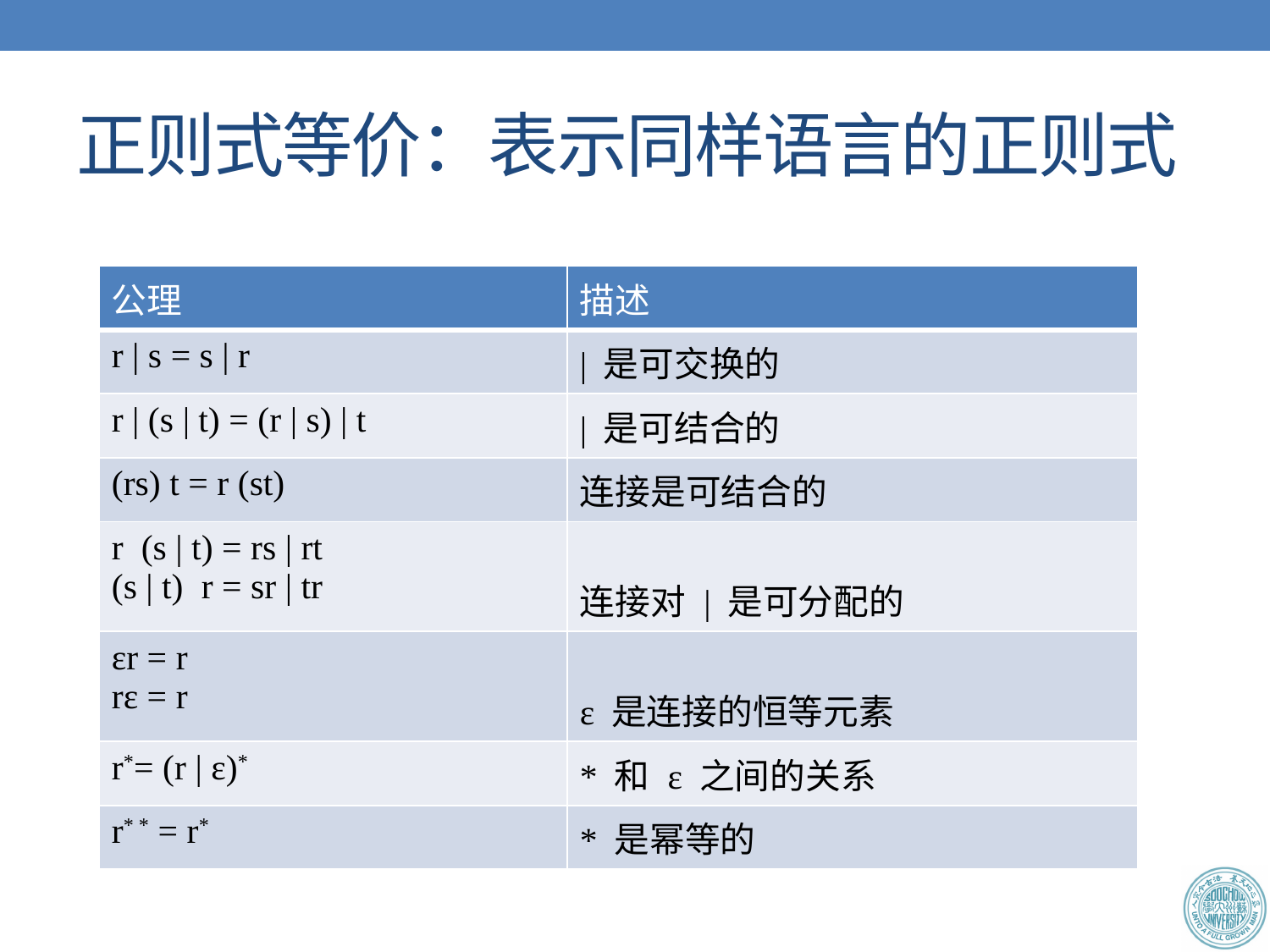

# 正则式等价：表示同样语言的正则式
| 公理 | 描述 |
| --- | --- |
| r | s = s | r | | 是可交换的 |
| r | (s | t) = (r | s) | t | | 是可结合的 |
| (rs) t = r (st) | 连接是可结合的 |
| r (s | t) = rs | rt (s | t) r = sr | tr | 连接对 | 是可分配的 |
| εr = r rε = r | ε 是连接的恒等元素 |
| r\*= (r | ε)\* | \* 和 ε 之间的关系 |
| r\* \* = r\* | \* 是幂等的 |